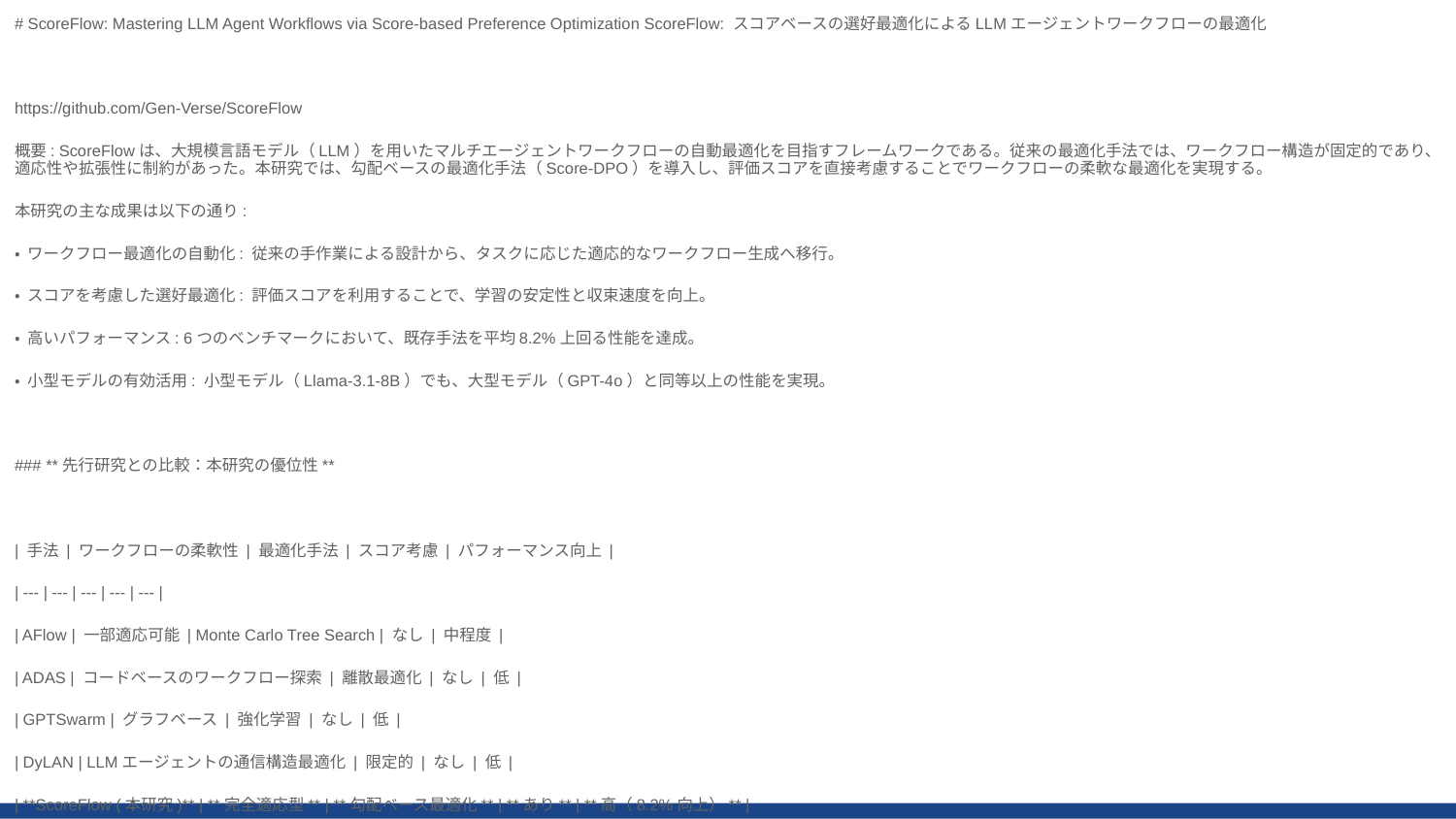

# ScoreFlow: Mastering LLM Agent Workflows via Score-based Preference Optimization ScoreFlow: スコアベースの選好最適化によるLLMエージェントワークフローの最適化

https://github.com/Gen-Verse/ScoreFlow
概要: ScoreFlowは、大規模言語モデル（LLM）を用いたマルチエージェントワークフローの自動最適化を目指すフレームワークである。従来の最適化手法では、ワークフロー構造が固定的であり、適応性や拡張性に制約があった。本研究では、勾配ベースの最適化手法（Score-DPO）を導入し、評価スコアを直接考慮することでワークフローの柔軟な最適化を実現する。
本研究の主な成果は以下の通り:
• ワークフロー最適化の自動化: 従来の手作業による設計から、タスクに応じた適応的なワークフロー生成へ移行。
• スコアを考慮した選好最適化: 評価スコアを利用することで、学習の安定性と収束速度を向上。
• 高いパフォーマンス: 6つのベンチマークにおいて、既存手法を平均8.2%上回る性能を達成。
• 小型モデルの有効活用: 小型モデル（Llama-3.1-8B）でも、大型モデル（GPT-4o）と同等以上の性能を実現。

### **先行研究との比較：本研究の優位性**

| 手法 | ワークフローの柔軟性 | 最適化手法 | スコア考慮 | パフォーマンス向上 |
| --- | --- | --- | --- | --- |
| AFlow | 一部適応可能 | Monte Carlo Tree Search | なし | 中程度 |
| ADAS | コードベースのワークフロー探索 | 離散最適化 | なし | 低 |
| GPTSwarm | グラフベース | 強化学習 | なし | 低 |
| DyLAN | LLMエージェントの通信構造最適化 | 限定的 | なし | 低 |
| **ScoreFlow (本研究)** | **完全適応型** | **勾配ベース最適化** | **あり** | **高（8.2%向上）** |

本研究の新規性は、**スコア情報を活用したDPOの改良版（Score-DPO）を用い、より効率的なワークフロー最適化を実現する点**にある。

---

### **技術や手法の詳細**

### **1. ScoreFlowのワークフロー最適化プロセス**

1. **ワークフローの生成**
    - ワークフロー生成器 により、複数の候補ワークフローを生成。
2. **エグゼキューターによる評価**
    - 生成したワークフローをLLMエージェントに実行させ、評価スコア を取得。
3. **スコアベースの選好データ収集**
    - 評価スコアを用いて、優れたワークフローと劣ったワークフローのペア（選好データ）を構築。
4. **Score-DPOによる最適化**
    - 評価スコアを考慮しながらワークフロー生成モデルを最適化。
5. **収束または最大反復数に到達するまで繰り返し**
    - 上記のプロセスを繰り返し、最適なワークフローを学習。

### **2. Score-DPO（Score-based Direct Preference Optimization）の詳細**

- **従来のDPOの課題**
    - DPOは選好データ（優れた結果 vs 劣った結果）のみを使用し、スコアの強弱を考慮しない。
    - 評価スコアにばらつきがあると、最適化の収束が遅くなる。
- **Score-DPOの改良点**
    - **評価スコアを直接最適化に組み込む**
    - **学習の安定性向上**
    - **勾配ベースの最適化により、より柔軟な探索が可能**

---

### **評価結果**

| メソッド | HotpotQA | DROP | HumanEval | MBPP | GSM8K | MATH | 平均 |
| --- | --- | --- | --- | --- | --- | --- | --- |
| ADAS | 78.5 | 81.3 | 88.8 | 68.7 | 90.5 | 51.7 | 76.6 |
| AFlow | 77.9 | 83.5 | 92.9 | 82.9 | 90.8 | 55.8 | 80.6 |
| **ScoreFlow (本研究)** | **86.0** | **86.2** | **95.9** | **84.7** | **94.6** | **64.4** | **85.3** |

ScoreFlowがすべてのタスクで最高の性能を発揮し、特に数学的推論（MATH）タスクで顕著な改善が見られる。

---

### **応用範囲**

- **LLMエージェントの最適化**（質問応答、コーディング、数学的推論）
- **検索エンジン最適化、金融予測、AI対話システム**などの他分野への応用
- **小型モデルを活用した低コスト推論**

---

### **次に読むべき論文**

1. **"AFlow: Automating Agentic Workflow Generation"**
    - 既存のワークフロー最適化手法（AFlow）と本論文の比較対象。
2. **"ADAS: Automated Design of Agentic Systems"**
    - エージェントシステムの自動設計に関する研究。
3. **"Direct Preference Optimization: Your Language Model is Secretly a Reward Model"**
    - DPO手法の詳細な説明。
4. **"Proximal Policy Optimization (PPO)"**
    - Score-DPOと比較されるPPO手法の元論文。

---

### **結論**

ScoreFlowは、スコアベースの最適化（Score-DPO）を導入し、従来のワークフロー最適化手法を超える性能を達成した。特に、小型モデルで大型モデル以上の性能を実現する点は、今後のLLMエージェント設計において重要な示唆を与える。この技術は、**タスク適応型のワークフロー最適化、LLMエージェントのコスト削減、スコアベースの最適化技術の一般化**